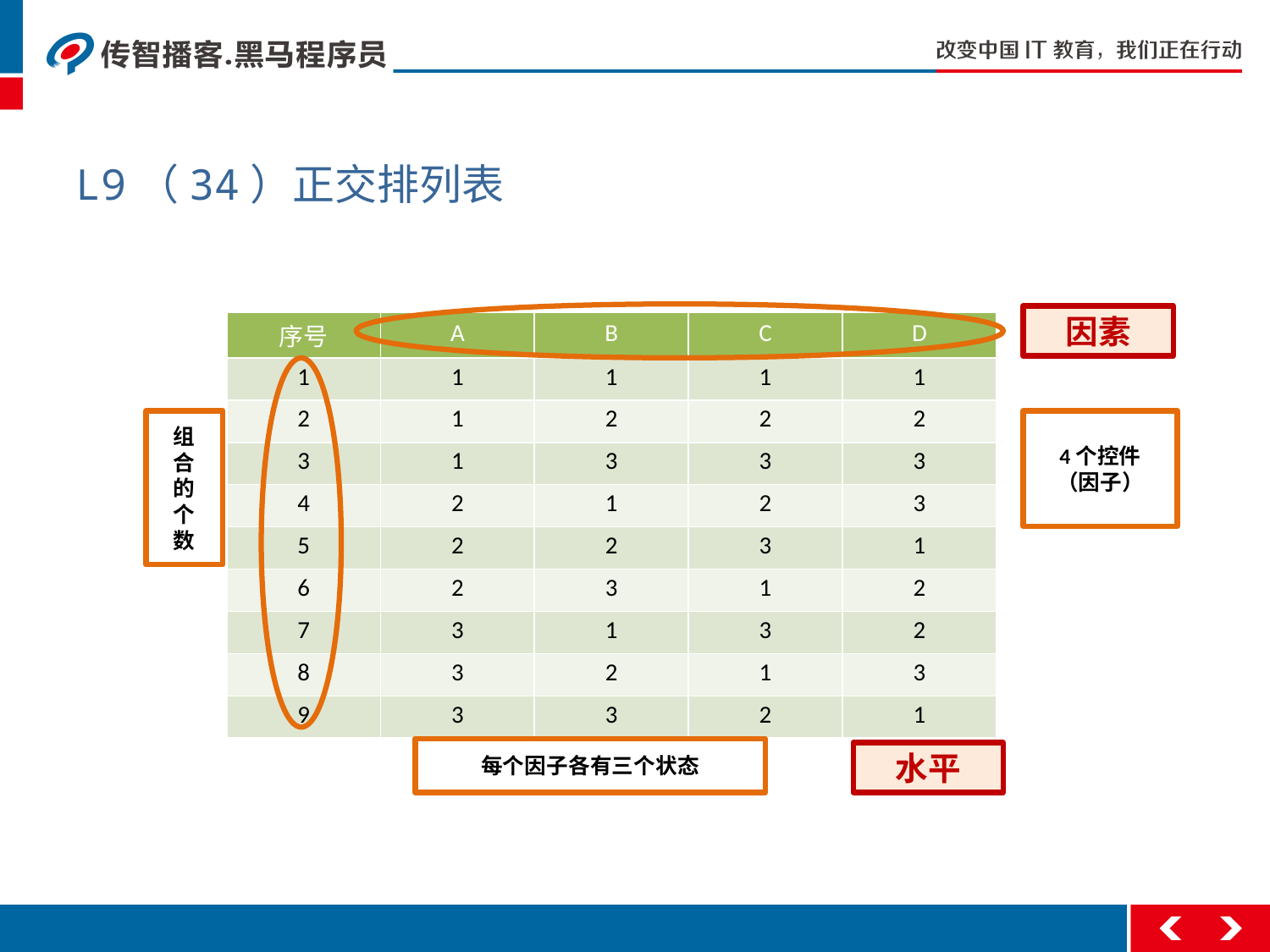

# L9（34）正交排列表

因素
| 序号 | A | B | C | D |
| --- | --- | --- | --- | --- |
| 1 | 1 | 1 | 1 | 1 |
| 2 | 1 | 2 | 2 | 2 |
| 3 | 1 | 3 | 3 | 3 |
| 4 | 2 | 1 | 2 | 3 |
| 5 | 2 | 2 | 3 | 1 |
| 6 | 2 | 3 | 1 | 2 |
| 7 | 3 | 1 | 3 | 2 |
| 8 | 3 | 2 | 1 | 3 |
| 9 | 3 | 3 | 2 | 1 |

组
合
的
个
数
4个控件
（因子）
每个因子各有三个状态
水平